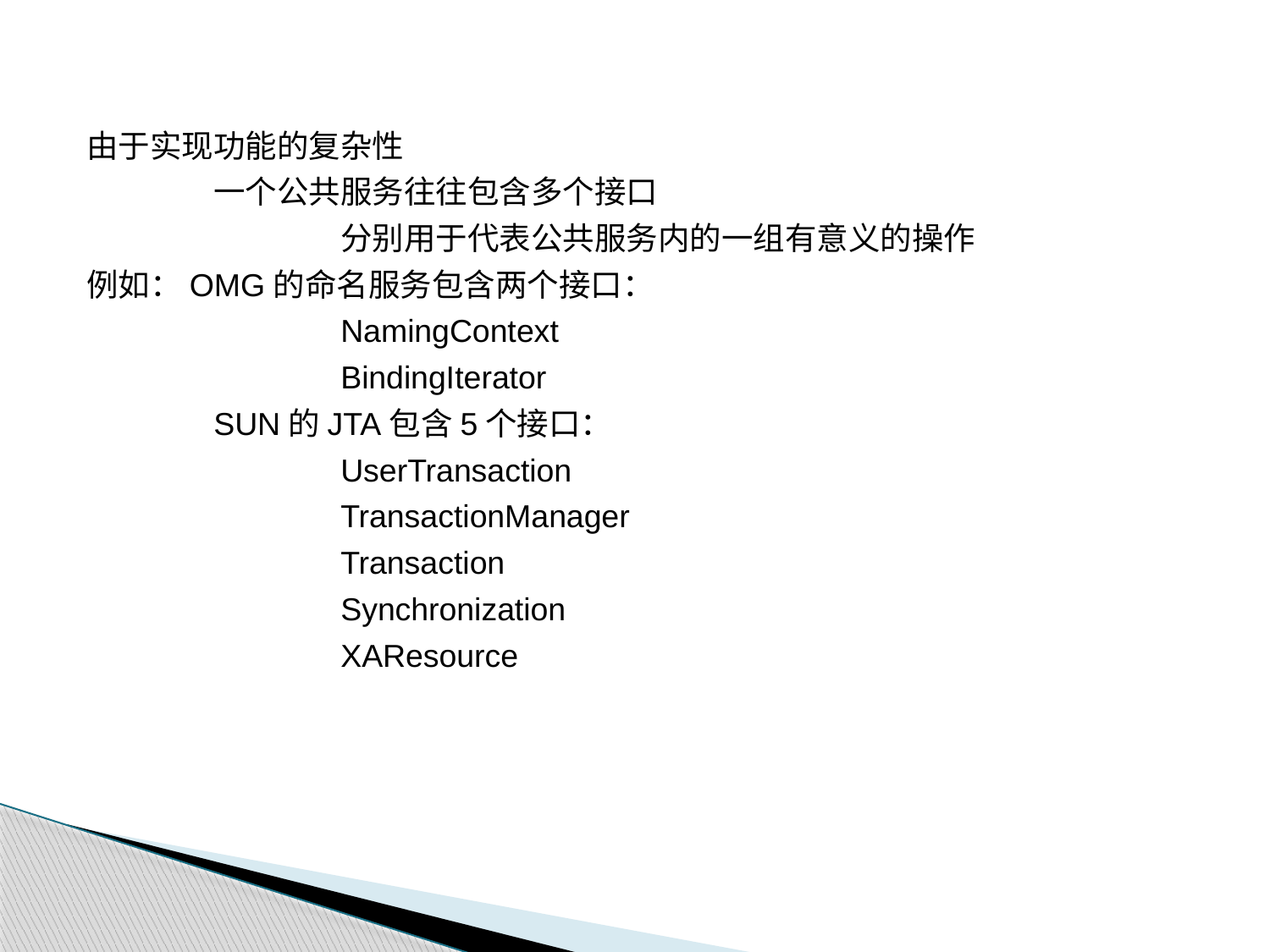

由于实现功能的复杂性
	一个公共服务往往包含多个接口
		分别用于代表公共服务内的一组有意义的操作
例如：OMG的命名服务包含两个接口：
		NamingContext
		BindingIterator
	SUN的JTA包含5个接口：
		UserTransaction
		TransactionManager
		Transaction
		Synchronization
		XAResource